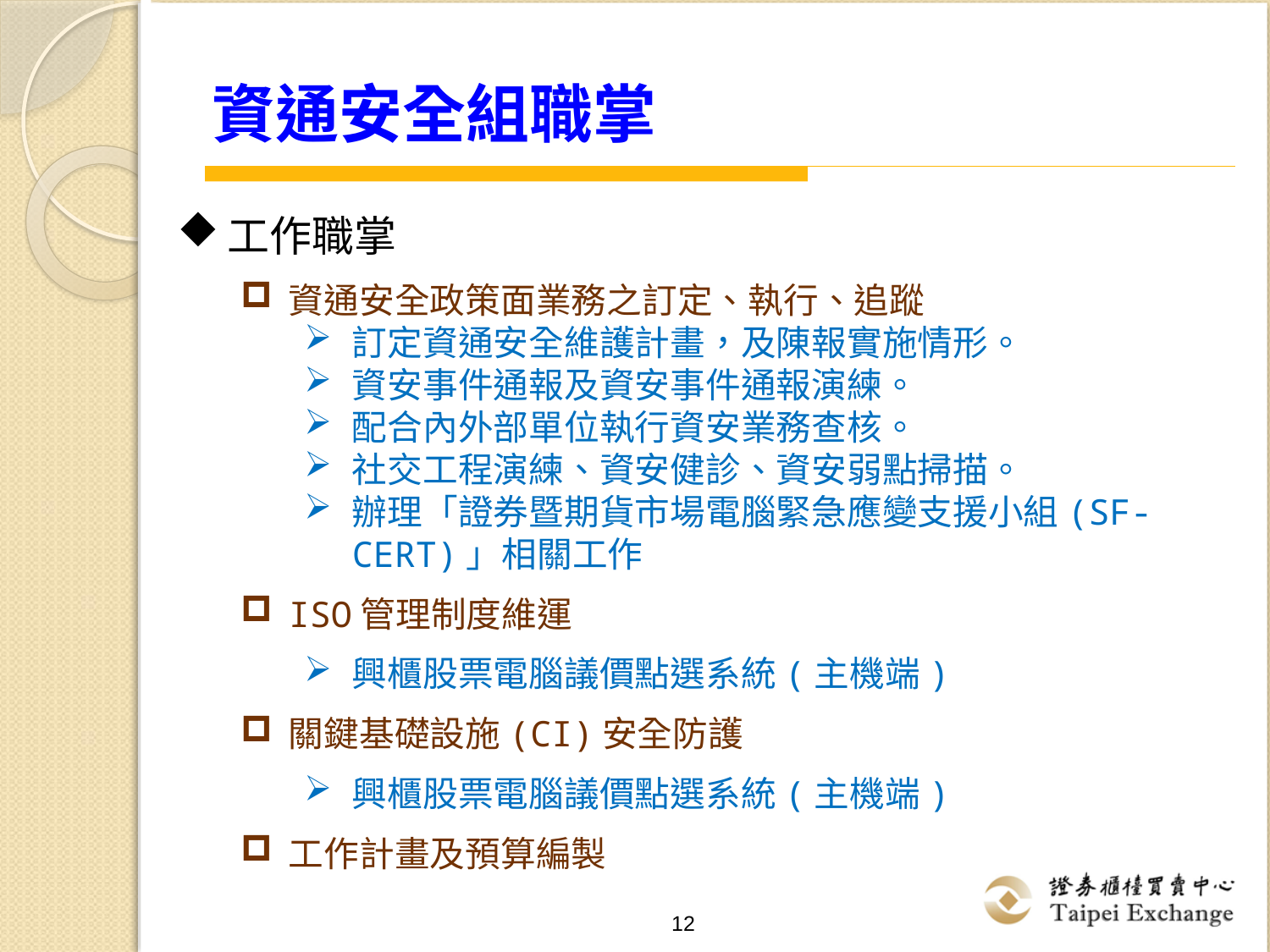

# 資通安全組職掌
工作職掌
資通安全政策面業務之訂定、執行、追蹤
訂定資通安全維護計畫，及陳報實施情形。
資安事件通報及資安事件通報演練。
配合內外部單位執行資安業務查核。
社交工程演練、資安健診、資安弱點掃描。
辦理「證券暨期貨市場電腦緊急應變支援小組(SF-CERT)」相關工作
ISO管理制度維運
興櫃股票電腦議價點選系統(主機端)
關鍵基礎設施(CI)安全防護
興櫃股票電腦議價點選系統(主機端)
工作計畫及預算編製
12